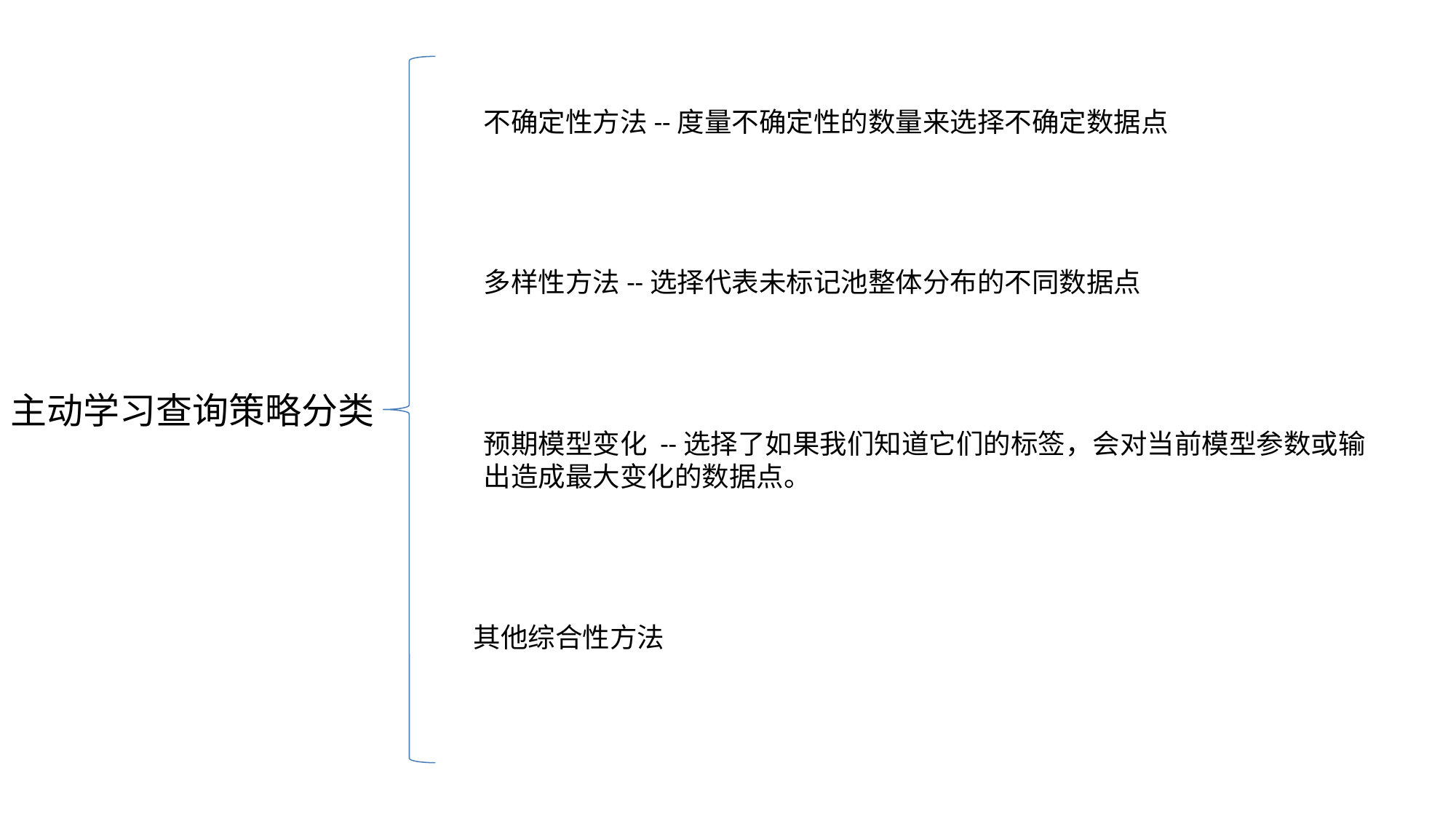

不确定性方法--度量不确定性的数量来选择不确定数据点
多样性方法--选择代表未标记池整体分布的不同数据点
主动学习查询策略分类
预期模型变化 --选择了如果我们知道它们的标签，会对当前模型参数或输出造成最大变化的数据点。
其他综合性方法